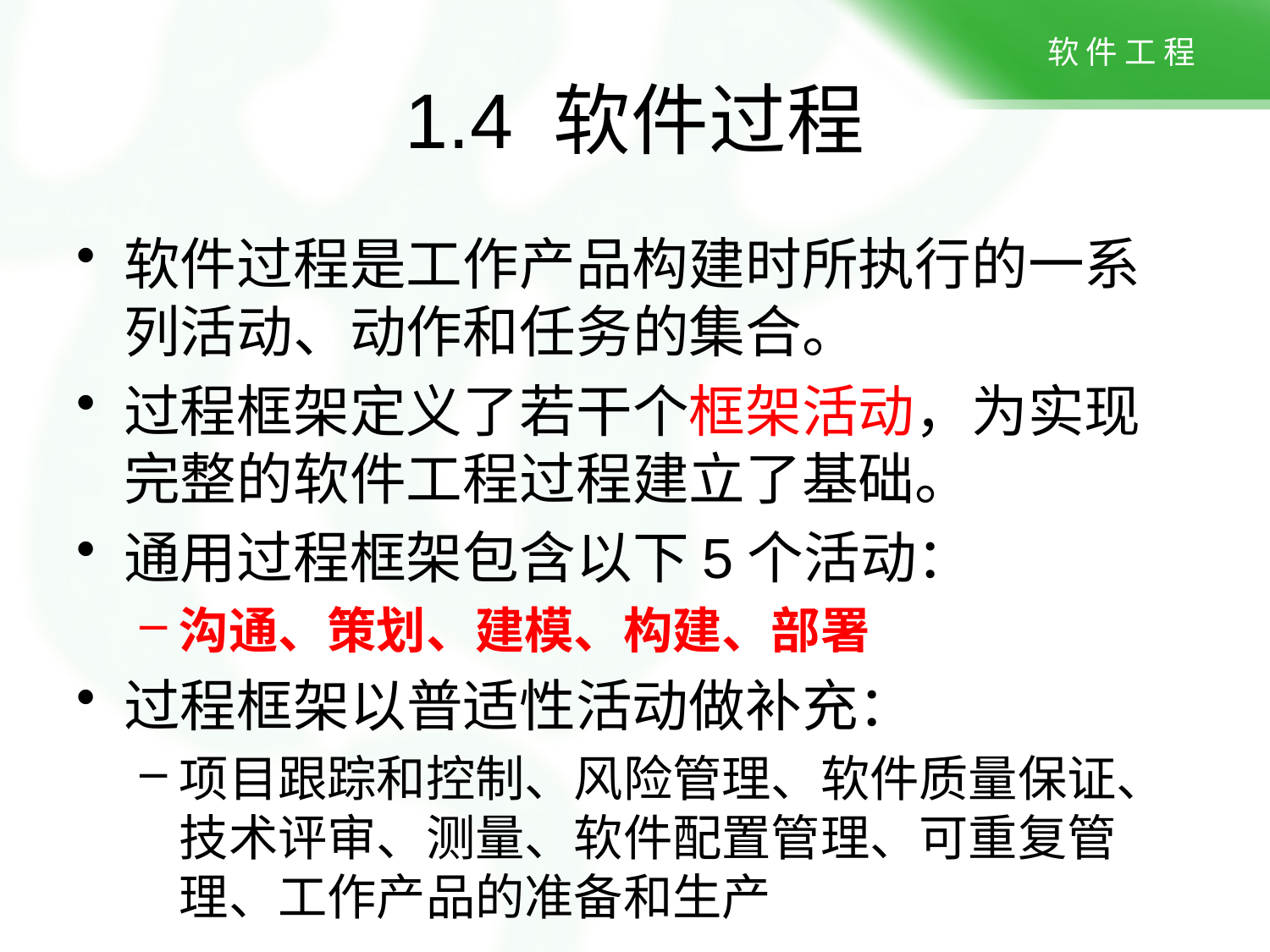

# 1.4 软件过程
软件过程是工作产品构建时所执行的一系列活动、动作和任务的集合。
过程框架定义了若干个框架活动，为实现完整的软件工程过程建立了基础。
通用过程框架包含以下5个活动：
沟通、策划、建模、构建、部署
过程框架以普适性活动做补充：
项目跟踪和控制、风险管理、软件质量保证、技术评审、测量、软件配置管理、可重复管理、工作产品的准备和生产